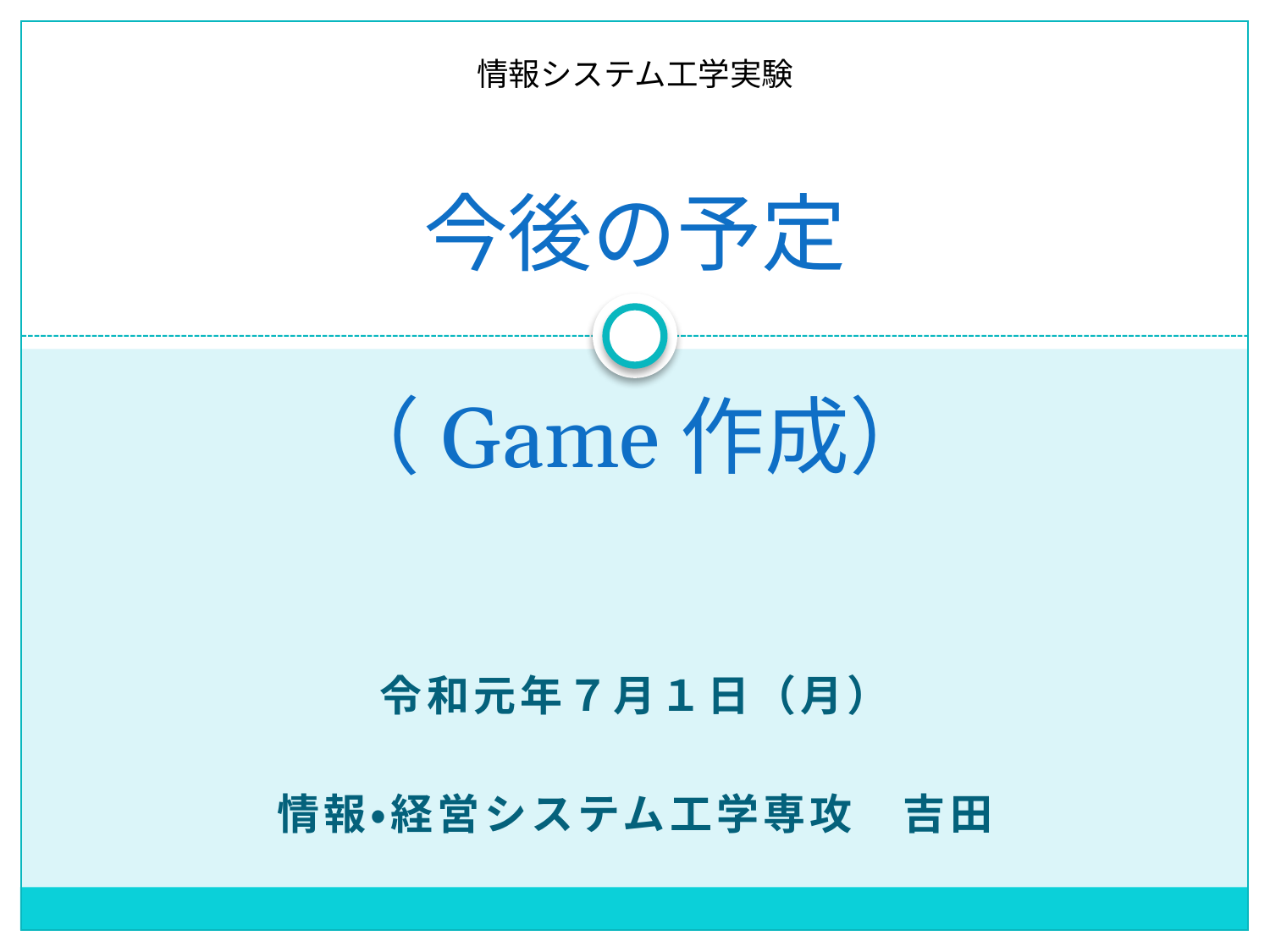

情報システム工学実験
# 今後の予定 （Game作成）
令和元年７月１日（月）

情報・経営システム工学専攻　吉田